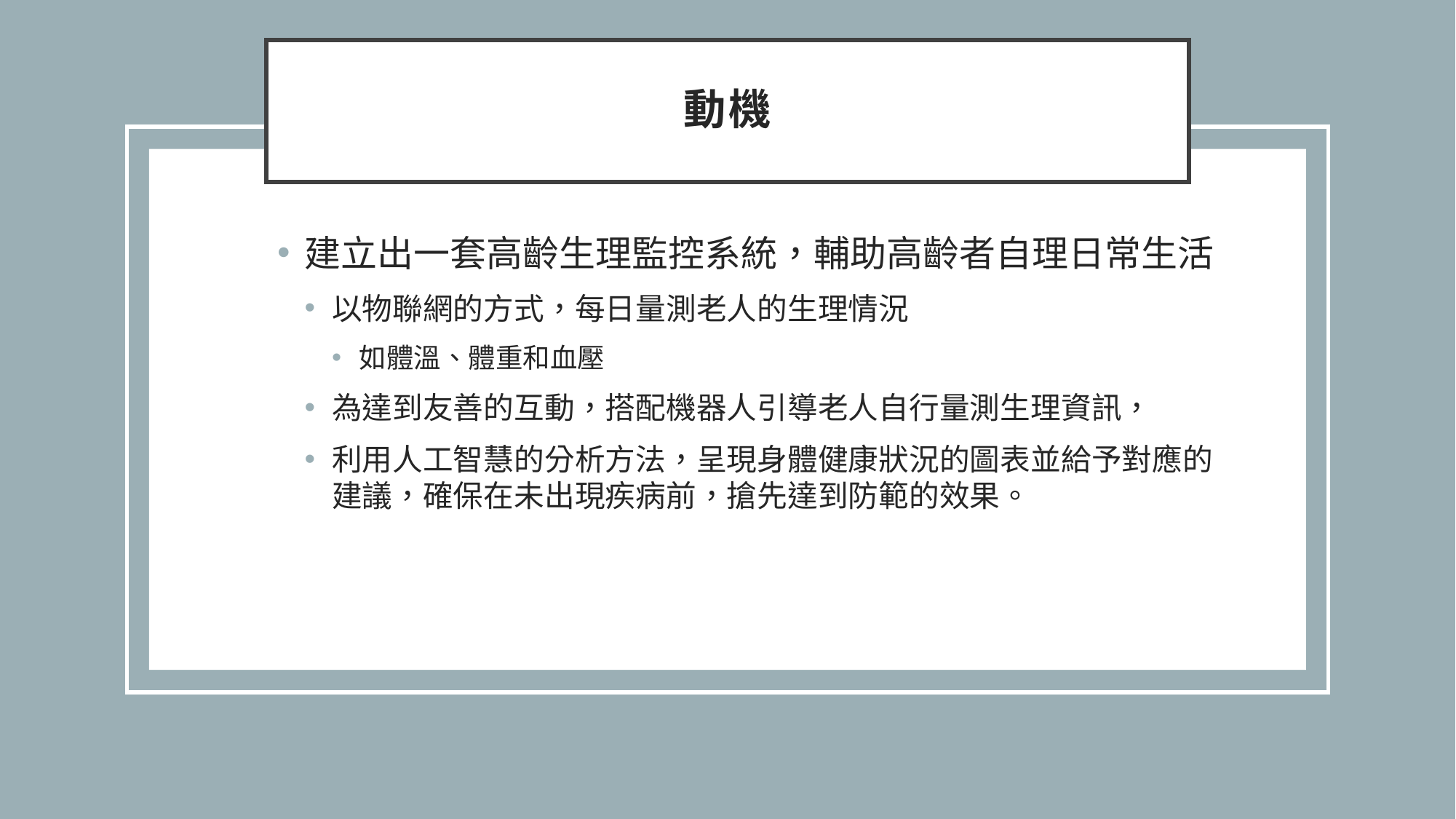

# 動機

建立出一套高齡生理監控系統，輔助高齡者自理日常生活
以物聯網的方式，每日量測老人的生理情況
如體溫、體重和血壓
為達到友善的互動，搭配機器人引導老人自行量測生理資訊，
利用人工智慧的分析方法，呈現身體健康狀況的圖表並給予對應的建議，確保在未出現疾病前，搶先達到防範的效果。